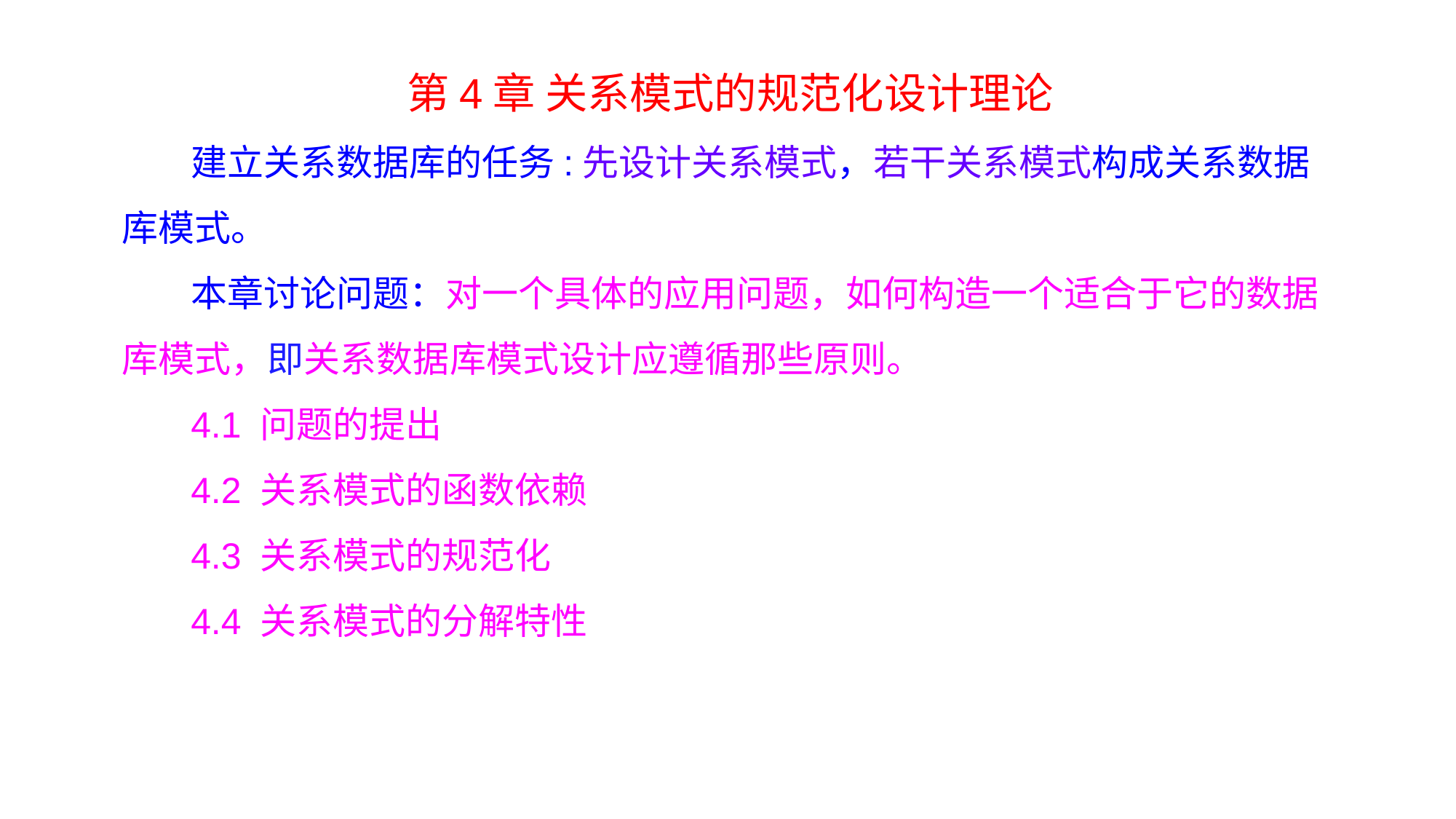

第4章 关系模式的规范化设计理论
建立关系数据库的任务:先设计关系模式，若干关系模式构成关系数据库模式。
本章讨论问题：对一个具体的应用问题，如何构造一个适合于它的数据库模式，即关系数据库模式设计应遵循那些原则。
4.1 问题的提出
4.2 关系模式的函数依赖
4.3 关系模式的规范化
4.4 关系模式的分解特性